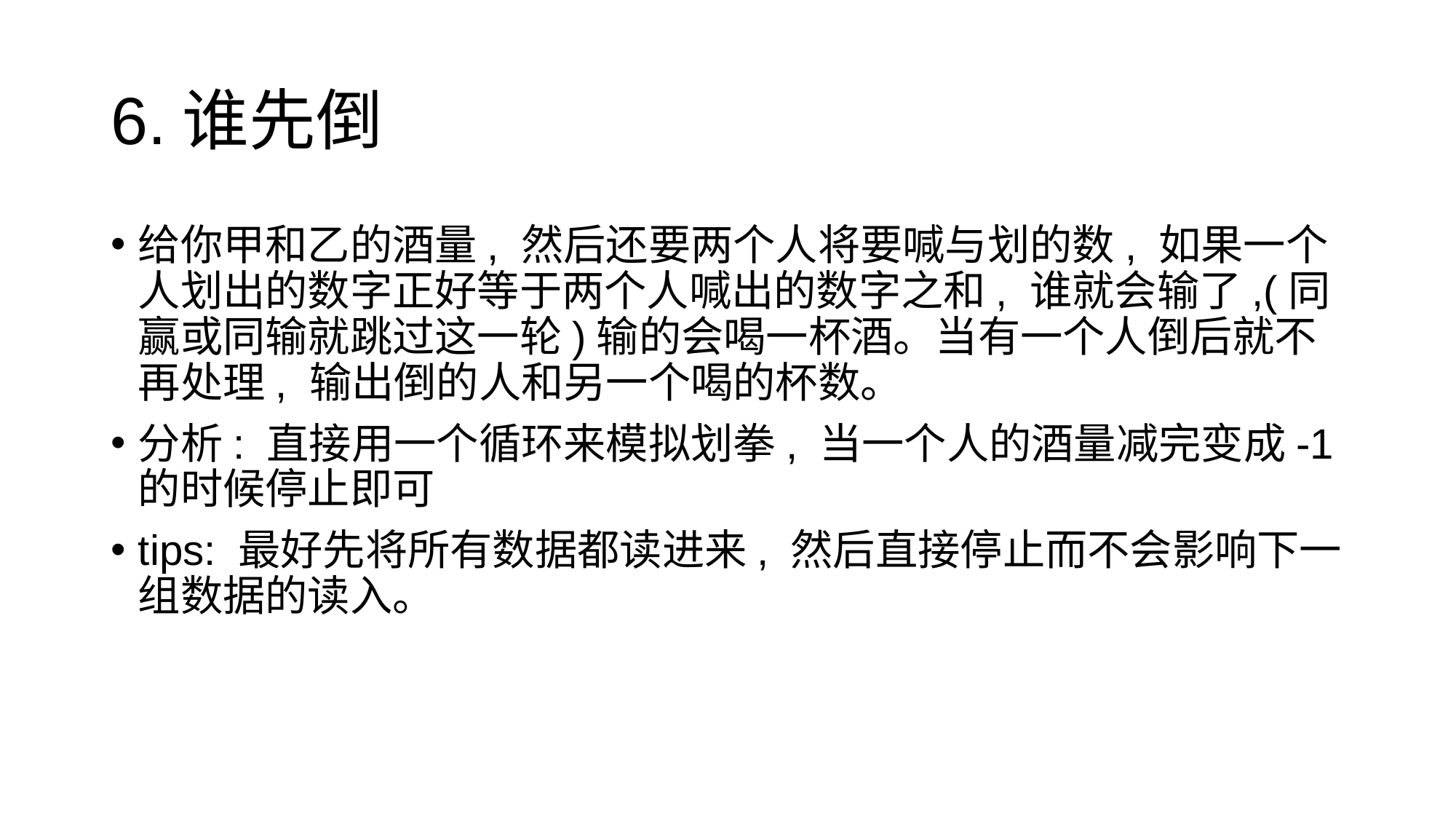

# 6.谁先倒
给你甲和乙的酒量, 然后还要两个人将要喊与划的数, 如果一个人划出的数字正好等于两个人喊出的数字之和, 谁就会输了,(同赢或同输就跳过这一轮)输的会喝一杯酒。当有一个人倒后就不再处理, 输出倒的人和另一个喝的杯数。
分析: 直接用一个循环来模拟划拳, 当一个人的酒量减完变成-1的时候停止即可
tips: 最好先将所有数据都读进来, 然后直接停止而不会影响下一组数据的读入。